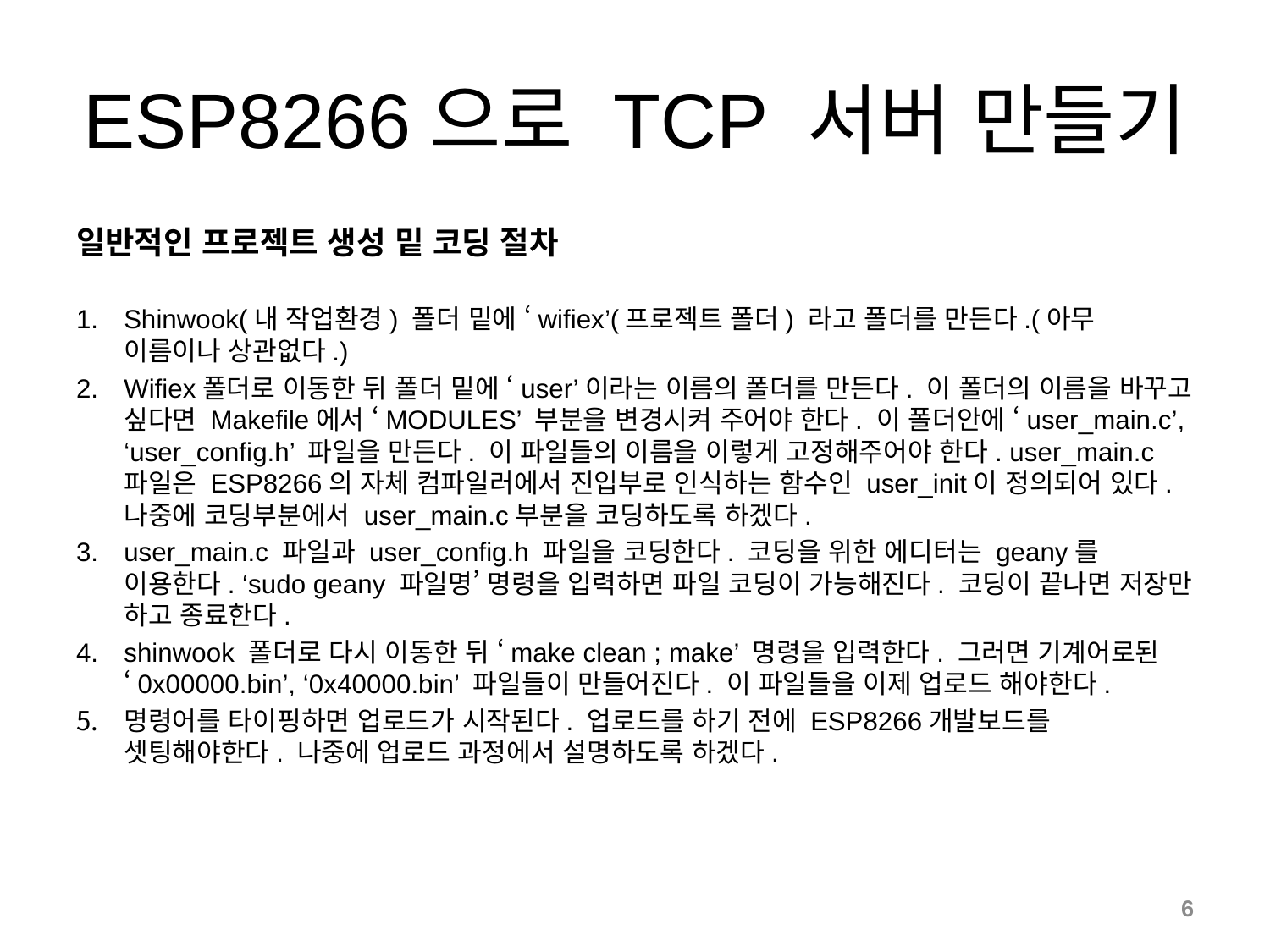

# ESP8266으로 TCP 서버 만들기
일반적인 프로젝트 생성 밑 코딩 절차

Shinwook(내 작업환경) 폴더 밑에 ‘wifiex’(프로젝트 폴더) 라고 폴더를 만든다.(아무 이름이나 상관없다.)
Wifiex폴더로 이동한 뒤 폴더 밑에 ‘user’이라는 이름의 폴더를 만든다. 이 폴더의 이름을 바꾸고 싶다면 Makefile에서 ‘MODULES’ 부분을 변경시켜 주어야 한다. 이 폴더안에 ‘user_main.c’, ‘user_config.h’ 파일을 만든다. 이 파일들의 이름을 이렇게 고정해주어야 한다. user_main.c 파일은 ESP8266의 자체 컴파일러에서 진입부로 인식하는 함수인 user_init이 정의되어 있다. 나중에 코딩부분에서 user_main.c부분을 코딩하도록 하겠다.
user_main.c 파일과 user_config.h 파일을 코딩한다. 코딩을 위한 에디터는 geany를 이용한다. ‘sudo geany 파일명’ 명령을 입력하면 파일 코딩이 가능해진다. 코딩이 끝나면 저장만 하고 종료한다.
shinwook 폴더로 다시 이동한 뒤 ‘make clean ; make’ 명령을 입력한다. 그러면 기계어로된 ‘0x00000.bin’, ‘0x40000.bin’ 파일들이 만들어진다. 이 파일들을 이제 업로드 해야한다.
명령어를 타이핑하면 업로드가 시작된다. 업로드를 하기 전에 ESP8266개발보드를 셋팅해야한다. 나중에 업로드 과정에서 설명하도록 하겠다.

6